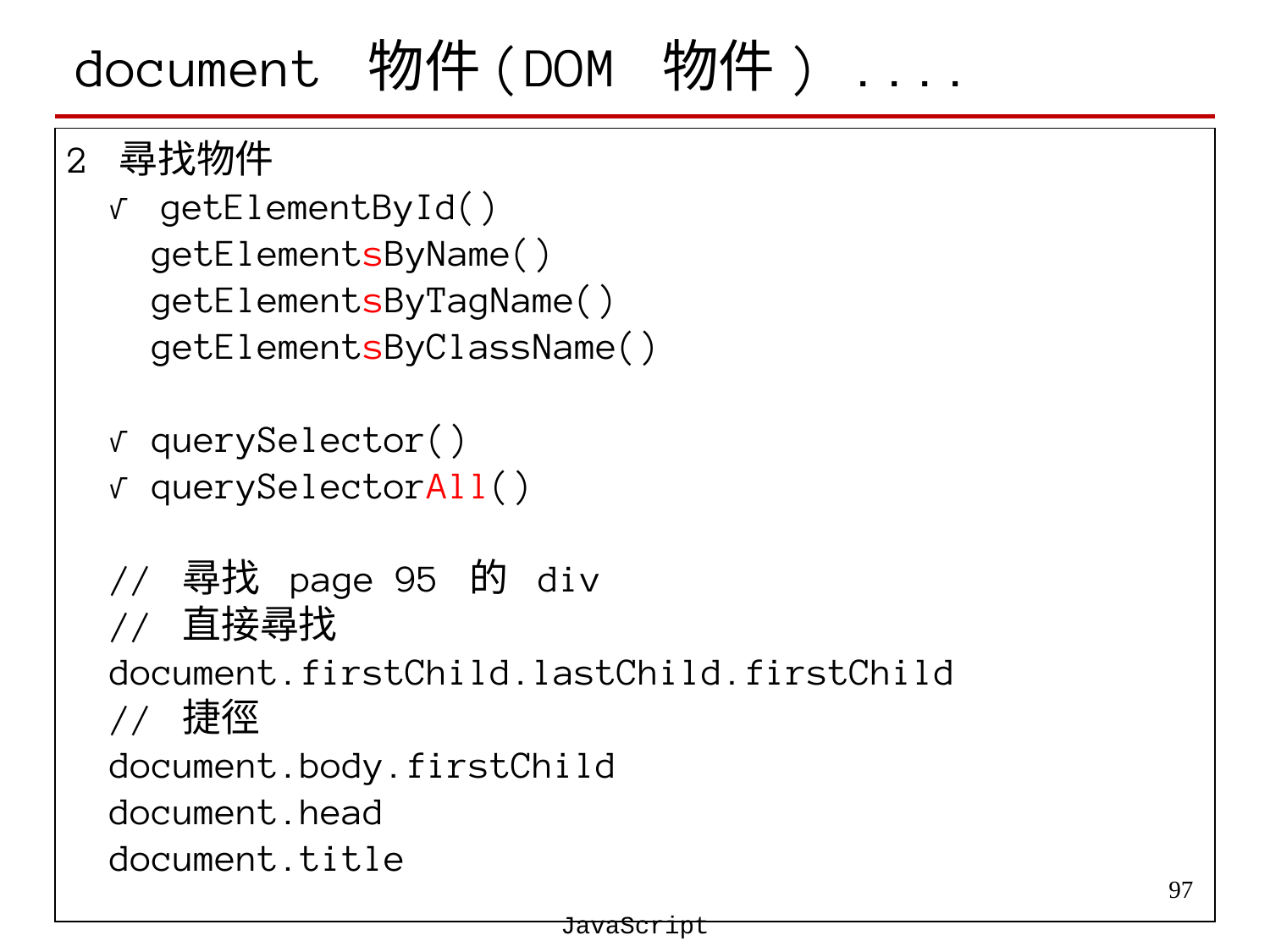

# document 物件(DOM 物件) ....
2 尋找物件
  √ getElementById()
    getElementsByName()
    getElementsByTagName()
    getElementsByClassName()
  √ querySelector()
  √ querySelectorAll()

  // 尋找 page 95 的 div
  // 直接尋找
  document.firstChild.lastChild.firstChild
  // 捷徑
  document.body.firstChild
  document.head
  document.title

97
JavaScript